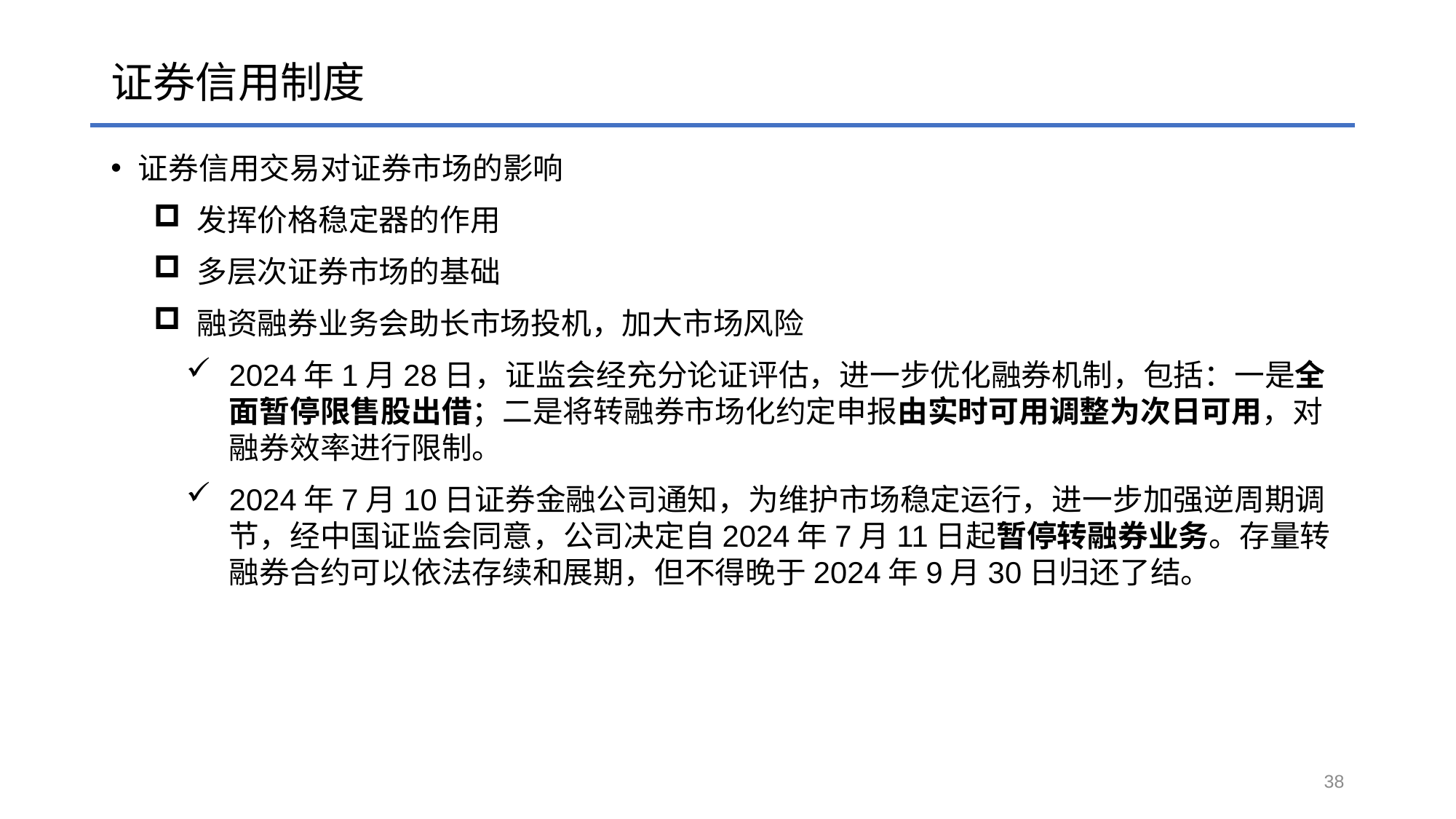

# 证券信用制度
证券信用交易对证券市场的影响
发挥价格稳定器的作用
多层次证券市场的基础
融资融券业务会助长市场投机，加大市场风险
2024年1月28日，证监会经充分论证评估，进一步优化融券机制，包括：一是全面暂停限售股出借；二是将转融券市场化约定申报由实时可用调整为次日可用，对融券效率进行限制。
2024年7月10日证券金融公司通知，为维护市场稳定运行，进一步加强逆周期调节，经中国证监会同意，公司决定自2024年7月11日起暂停转融券业务。存量转融券合约可以依法存续和展期，但不得晚于2024年9月30日归还了结。
38